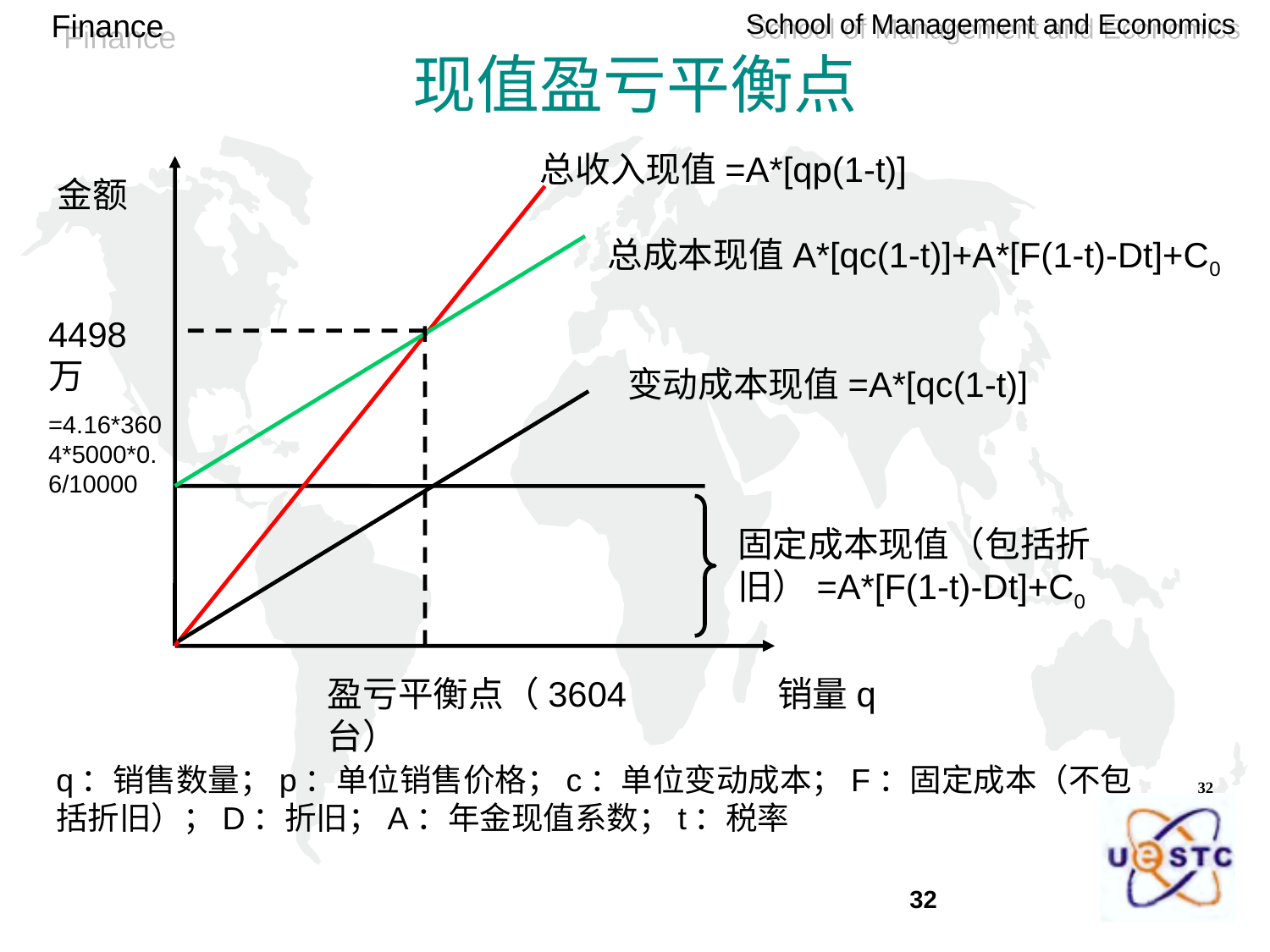

# 现值盈亏平衡点
总收入现值=A*[qp(1-t)]

金额

总成本现值A*[qc(1-t)]+A*[F(1-t)-Dt]+C0

4498万
=4.16*3604*5000*0.6/10000

变动成本现值=A*[qc(1-t)]

固定成本现值（包括折旧）=A*[F(1-t)-Dt]+C0

盈亏平衡点（3604台）
销量q
q：销售数量；p：单位销售价格；c：单位变动成本；F：固定成本（不包括折旧）；D：折旧；A：年金现值系数；t：税率
32